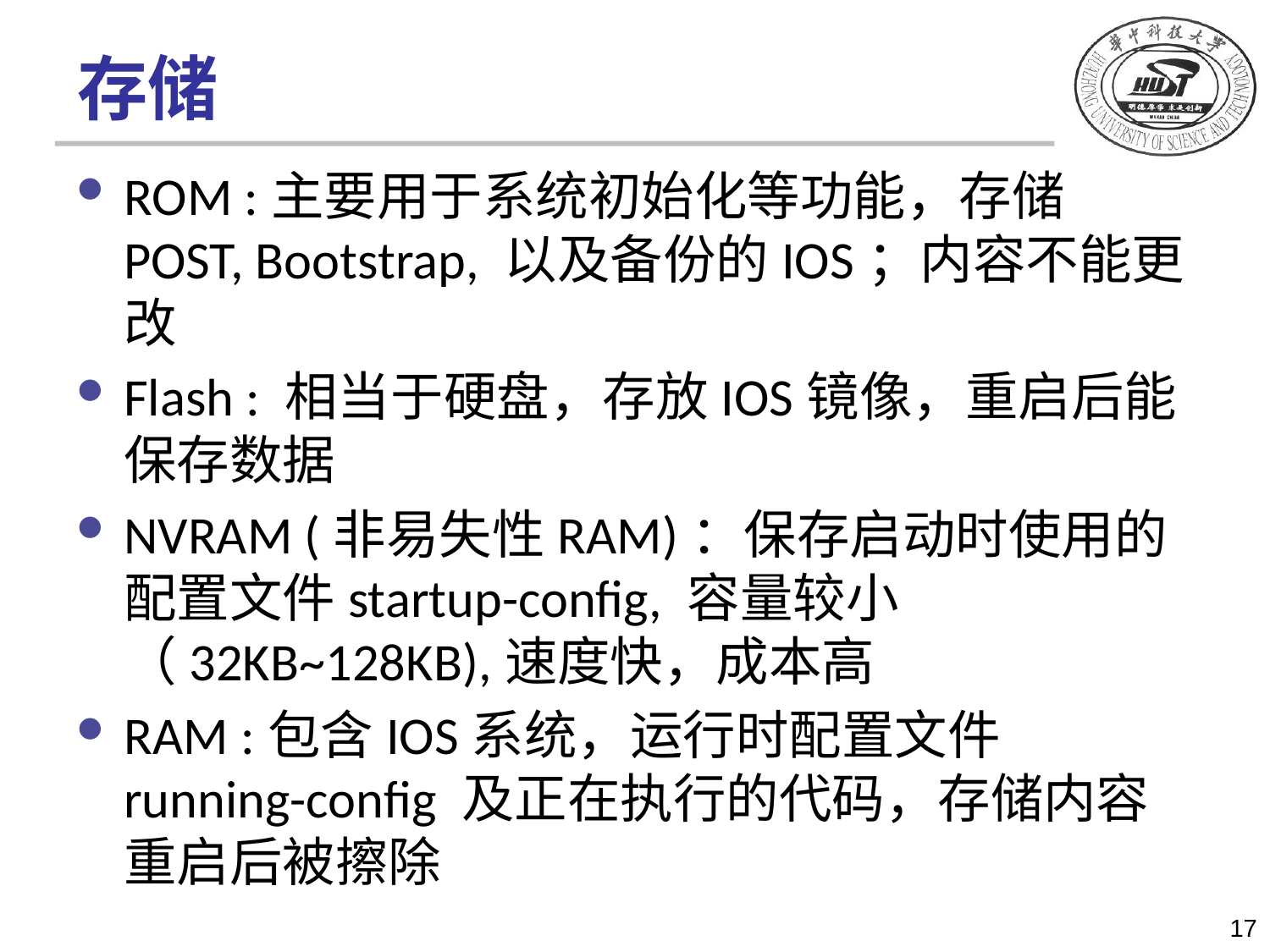

# 存储
ROM :主要用于系统初始化等功能，存储POST, Bootstrap, 以及备份的IOS；内容不能更改
Flash : 相当于硬盘，存放IOS镜像，重启后能保存数据
NVRAM (非易失性RAM)：保存启动时使用的配置文件startup-config, 容量较小（32KB~128KB),速度快，成本高
RAM :包含IOS系统，运行时配置文件running-config 及正在执行的代码，存储内容重启后被擦除
17